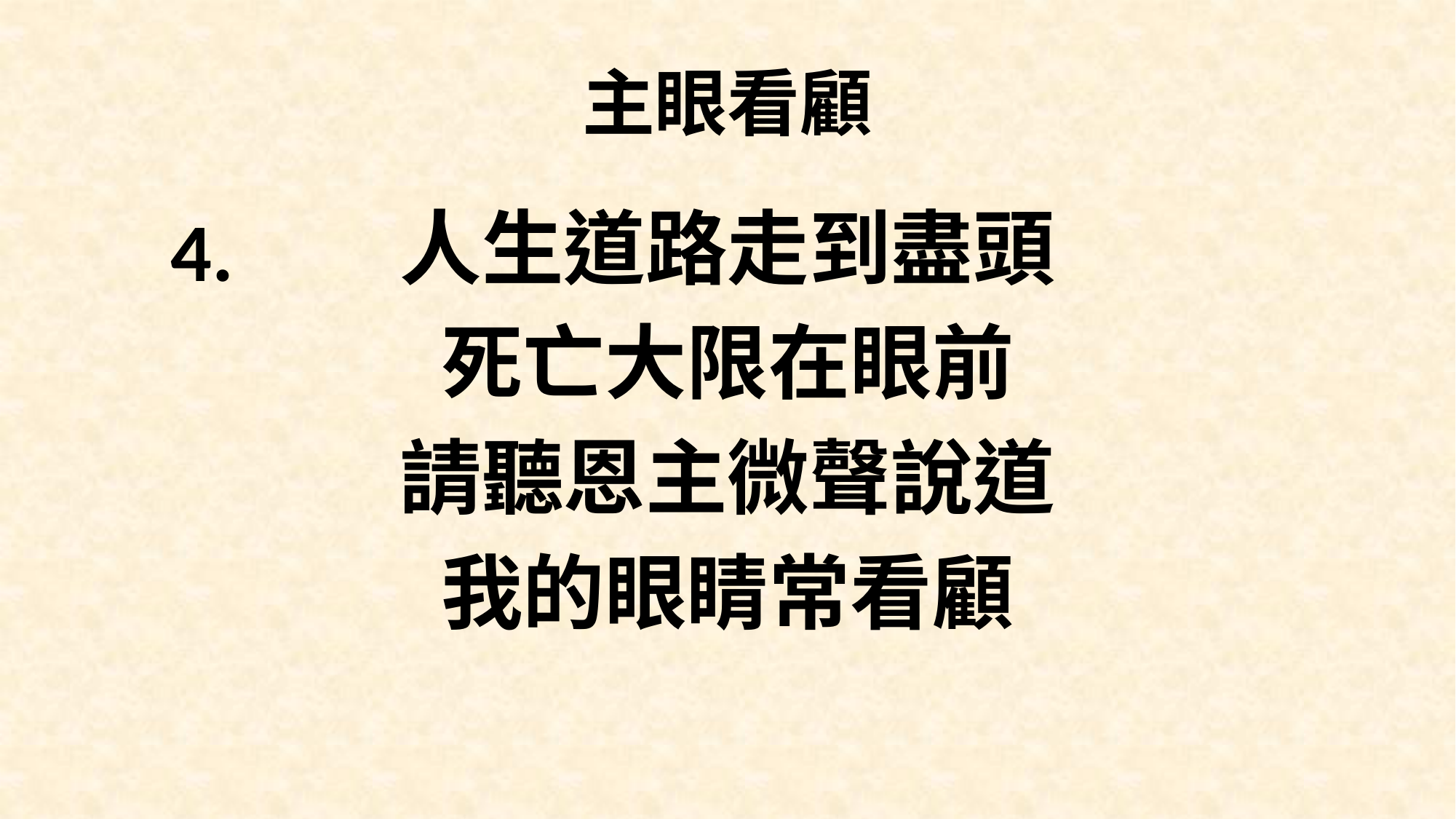

# 主眼看顧
人生道路走到盡頭
死亡大限在眼前
請聽恩主微聲說道
我的眼睛常看顧
4.